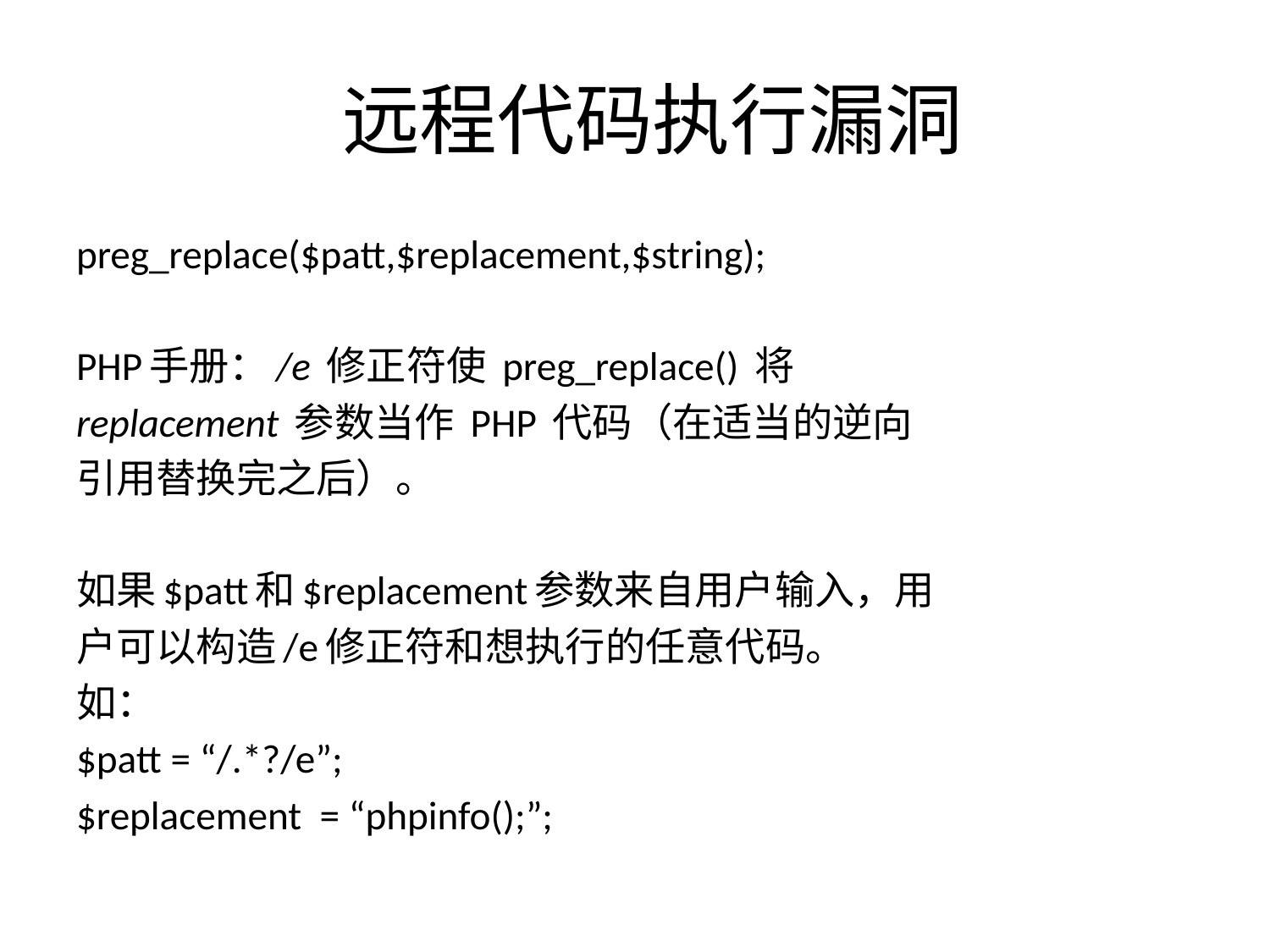

# 远程代码执行漏洞
preg_replace($patt,$replacement,$string);

PHP手册：/e 修正符使 preg_replace() 将
replacement 参数当作 PHP 代码（在适当的逆向
引用替换完之后）。

如果$patt和$replacement参数来自用户输入，用
户可以构造/e修正符和想执行的任意代码。
如：
$patt = “/.*?/e”;
$replacement  = “phpinfo();”;